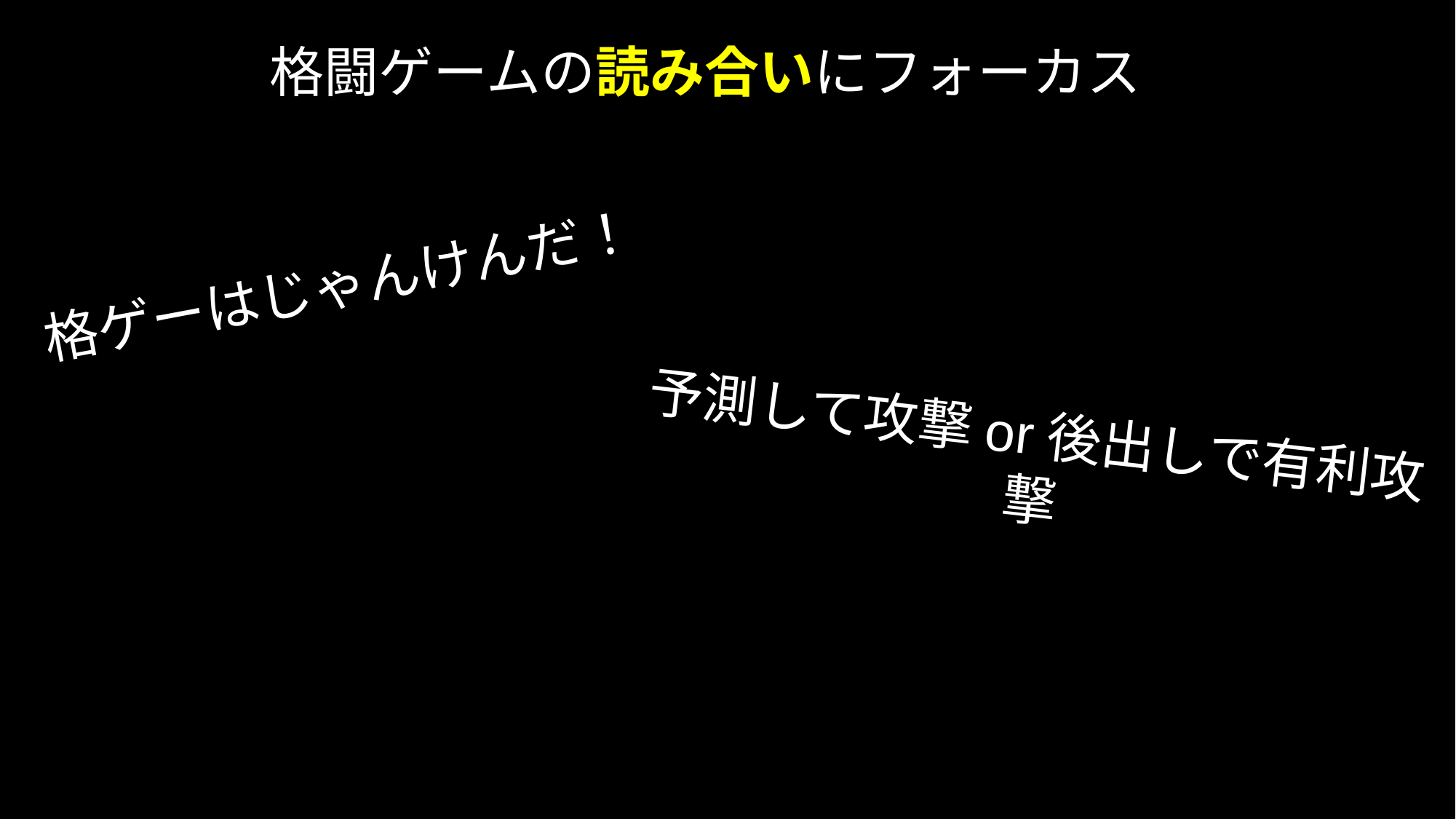

格闘ゲームの読み合いにフォーカス
格ゲーはじゃんけんだ！
予測して攻撃or後出しで有利攻撃